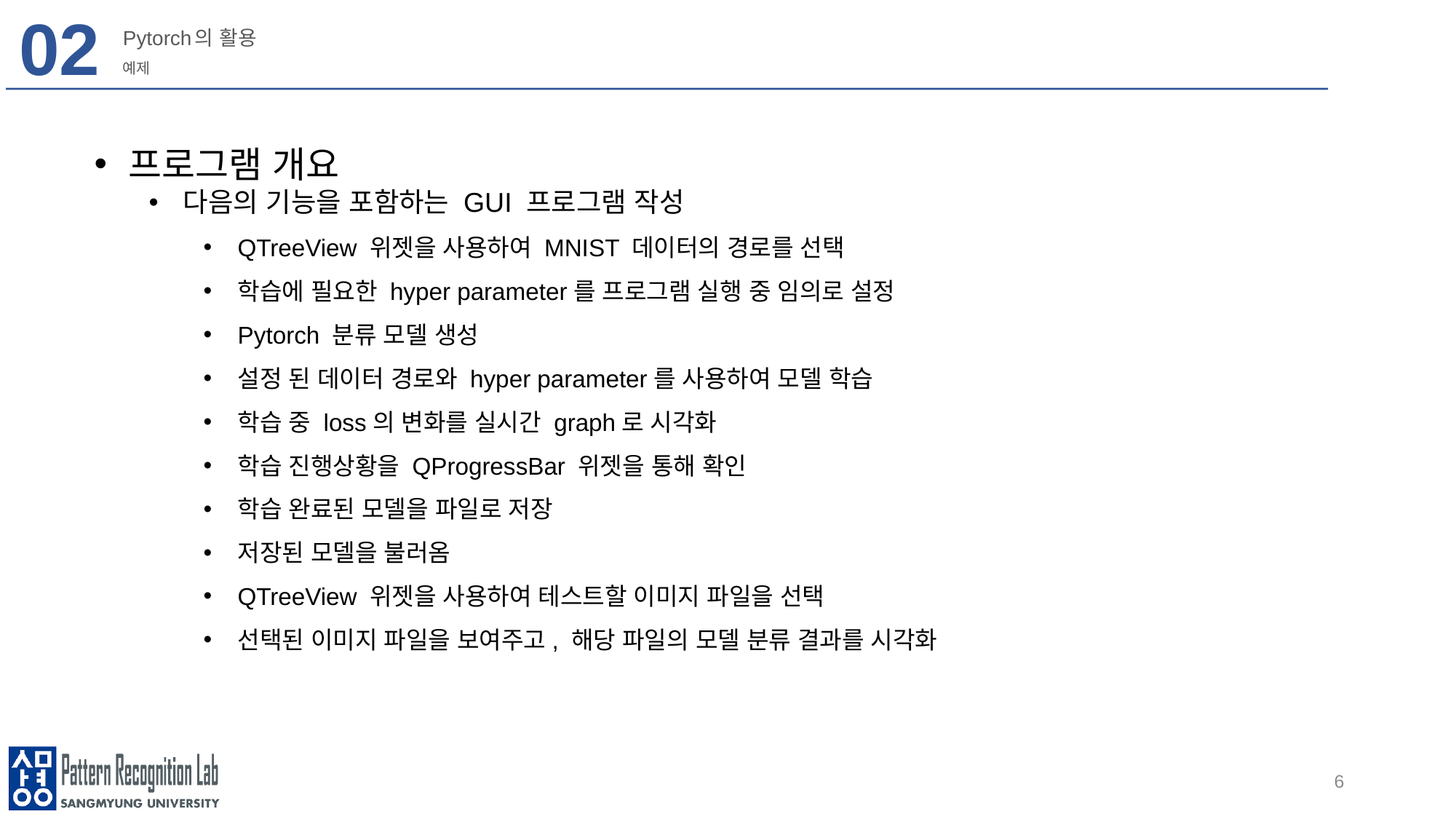

02
# Pytorch의 활용
예제
프로그램 개요
다음의 기능을 포함하는 GUI 프로그램 작성
QTreeView 위젯을 사용하여 MNIST 데이터의 경로를 선택
학습에 필요한 hyper parameter를 프로그램 실행 중 임의로 설정
Pytorch 분류 모델 생성
설정 된 데이터 경로와 hyper parameter를 사용하여 모델 학습
학습 중 loss의 변화를 실시간 graph로 시각화
학습 진행상황을 QProgressBar 위젯을 통해 확인
학습 완료된 모델을 파일로 저장
저장된 모델을 불러옴
QTreeView 위젯을 사용하여 테스트할 이미지 파일을 선택
선택된 이미지 파일을 보여주고, 해당 파일의 모델 분류 결과를 시각화
6